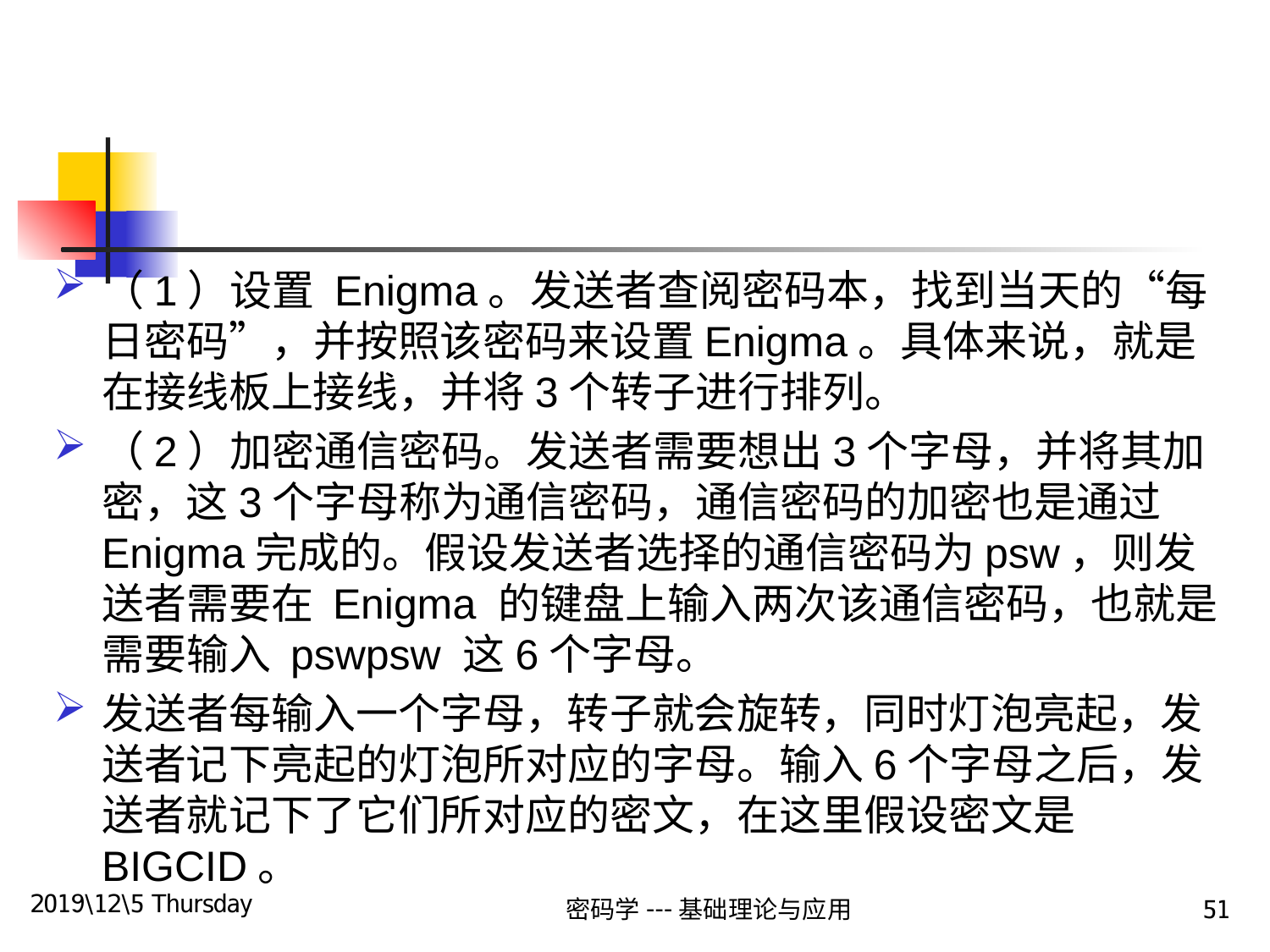

#
（1）设置 Enigma。发送者查阅密码本，找到当天的“每日密码”，并按照该密码来设置Enigma。具体来说，就是在接线板上接线，并将3个转子进行排列。
（2）加密通信密码。发送者需要想出3个字母，并将其加密，这3个字母称为通信密码，通信密码的加密也是通过Enigma完成的。假设发送者选择的通信密码为psw，则发送者需要在 Enigma 的键盘上输入两次该通信密码，也就是需要输入 pswpsw 这6个字母。
发送者每输入一个字母，转子就会旋转，同时灯泡亮起，发送者记下亮起的灯泡所对应的字母。输入6个字母之后，发送者就记下了它们所对应的密文，在这里假设密文是BIGCID。

密码学---基础理论与应用
51
2019\12\5 Thursday